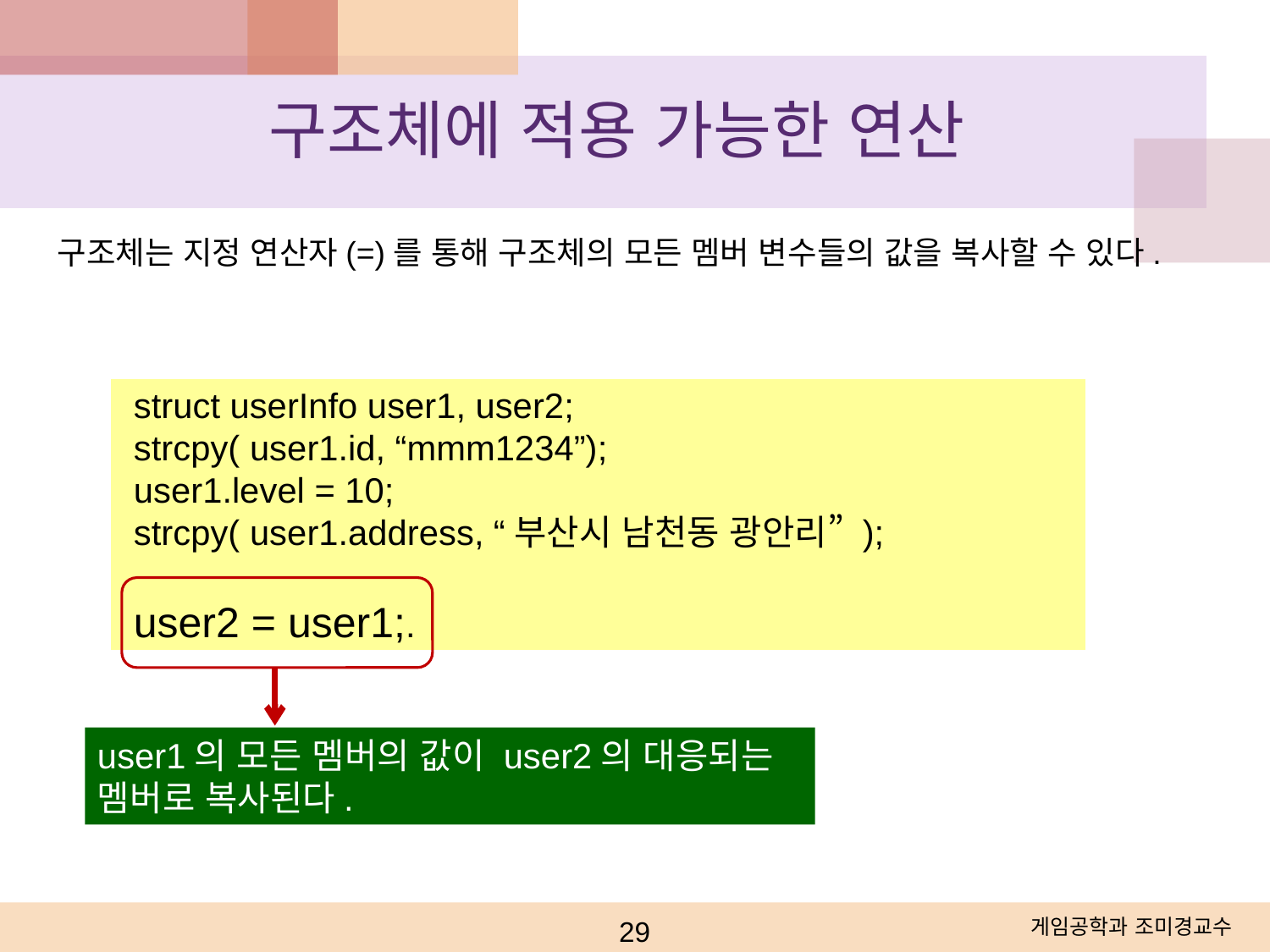

구조체에 적용 가능한 연산
구조체는 지정 연산자(=)를 통해 구조체의 모든 멤버 변수들의 값을 복사할 수 있다.
 struct userInfo user1, user2;
 strcpy( user1.id, “mmm1234”);
 user1.level = 10;
 strcpy( user1.address, “부산시 남천동 광안리” );

 user2 = user1;.

user1의 모든 멤버의 값이 user2의 대응되는 멤버로 복사된다.
29
게임공학과 조미경교수